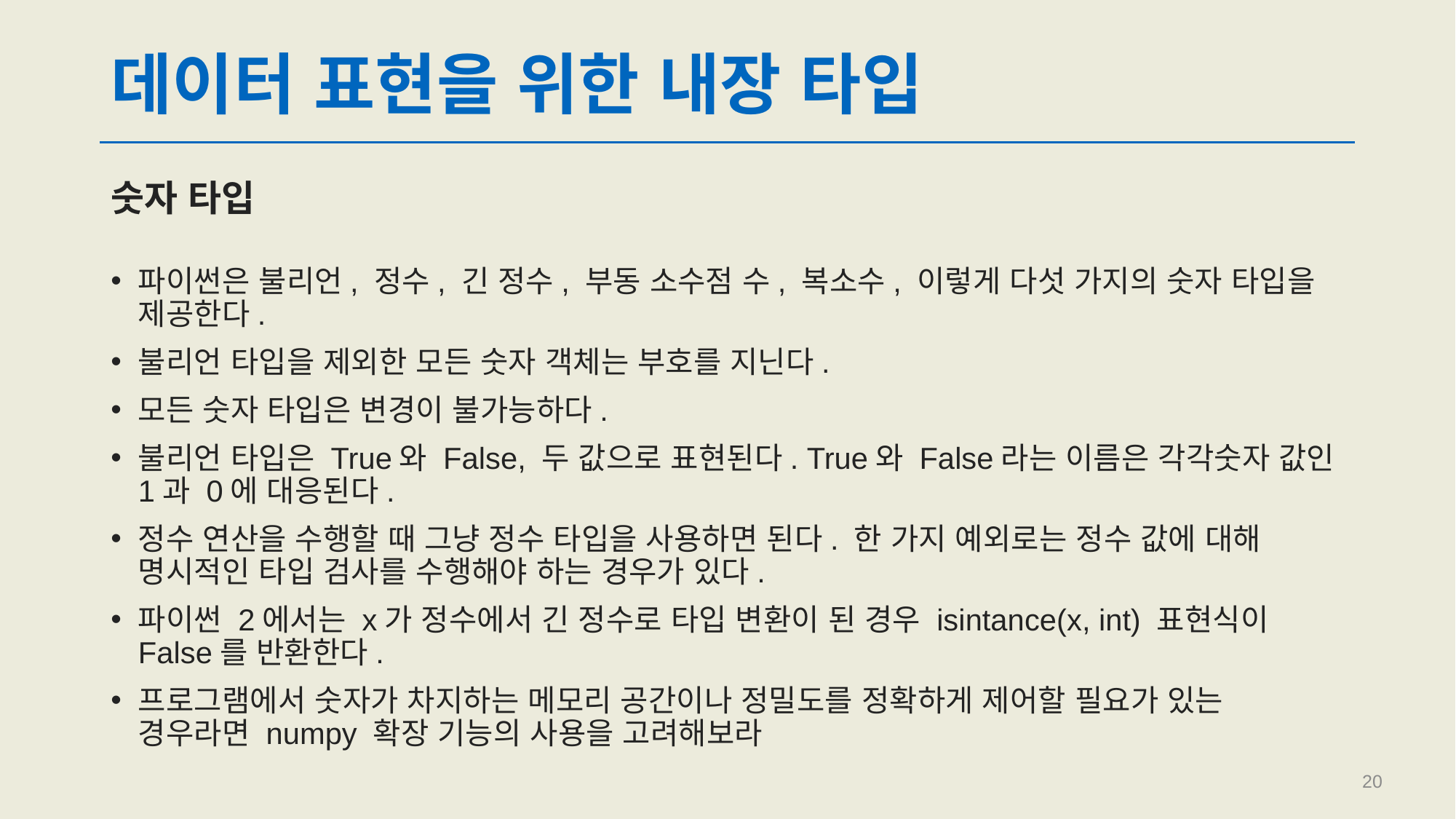

# 데이터 표현을 위한 내장 타입
숫자 타입

파이썬은 불리언, 정수, 긴 정수, 부동 소수점 수, 복소수, 이렇게 다섯 가지의 숫자 타입을 제공한다.
불리언 타입을 제외한 모든 숫자 객체는 부호를 지닌다.
모든 숫자 타입은 변경이 불가능하다.
불리언 타입은 True와 False, 두 값으로 표현된다. True와 False라는 이름은 각각숫자 값인 1과 0에 대응된다.
정수 연산을 수행할 때 그냥 정수 타입을 사용하면 된다. 한 가지 예외로는 정수 값에 대해 명시적인 타입 검사를 수행해야 하는 경우가 있다.
파이썬 2에서는 x가 정수에서 긴 정수로 타입 변환이 된 경우 isintance(x, int) 표현식이 False를 반환한다.
프로그램에서 숫자가 차지하는 메모리 공간이나 정밀도를 정확하게 제어할 필요가 있는 경우라면 numpy 확장 기능의 사용을 고려해보라
20